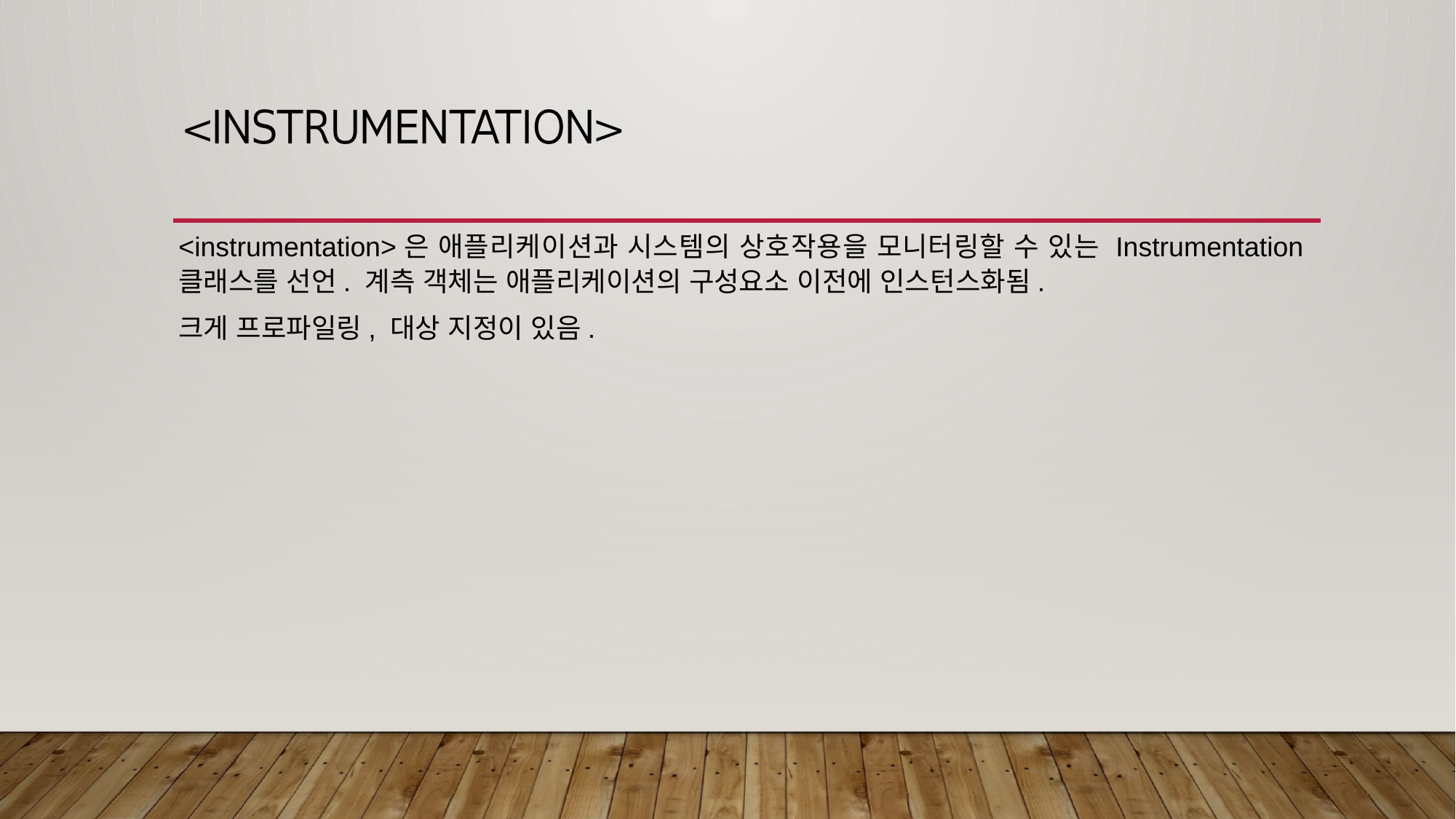

# <instrumentation>
<instrumentation>은 애플리케이션과 시스템의 상호작용을 모니터링할 수 있는 Instrumentation 클래스를 선언. 계측 객체는 애플리케이션의 구성요소 이전에 인스턴스화됨.
크게 프로파일링, 대상 지정이 있음.